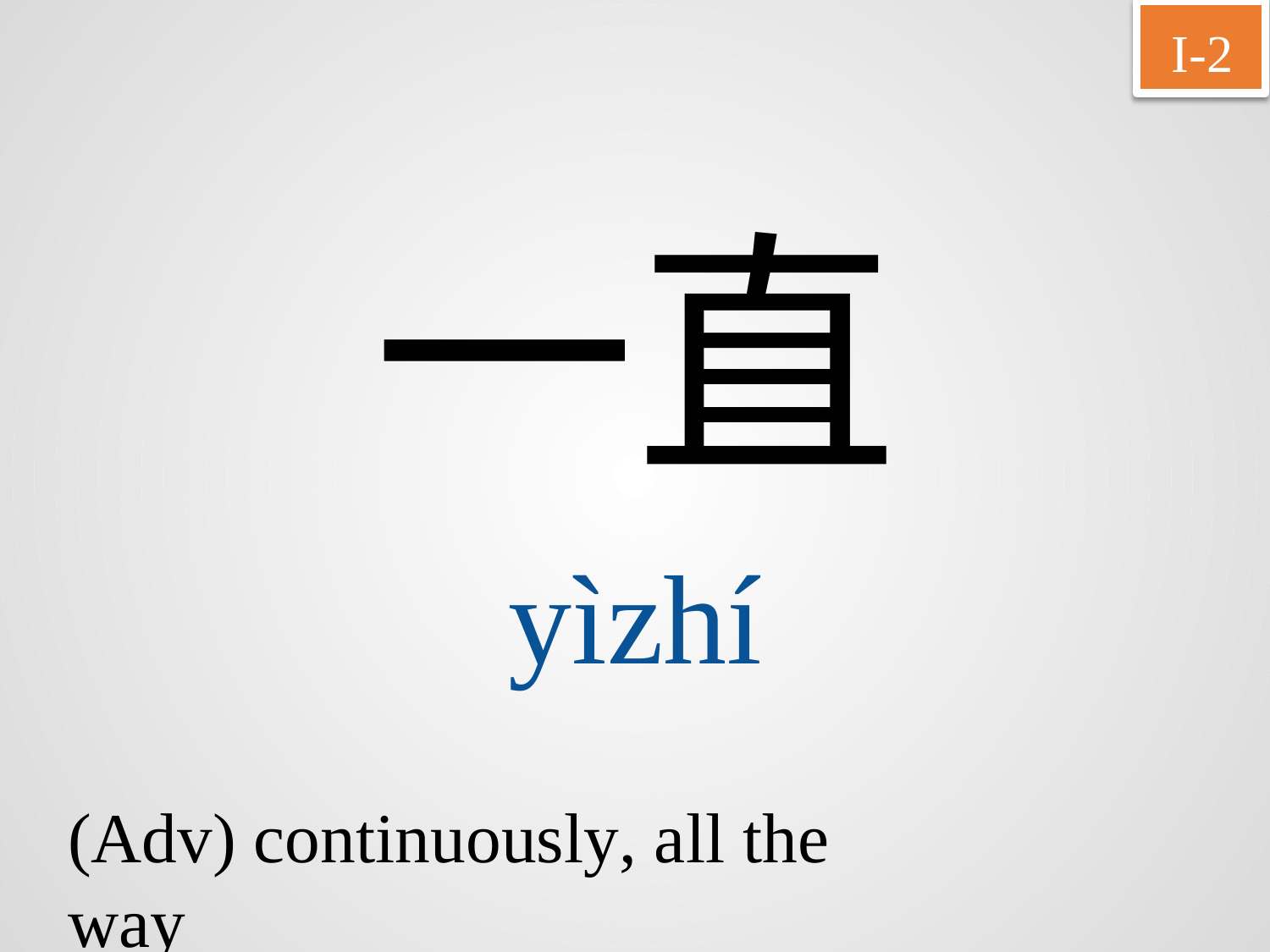

I-2

一直
yìzhí
(Adv) continuously, all the way